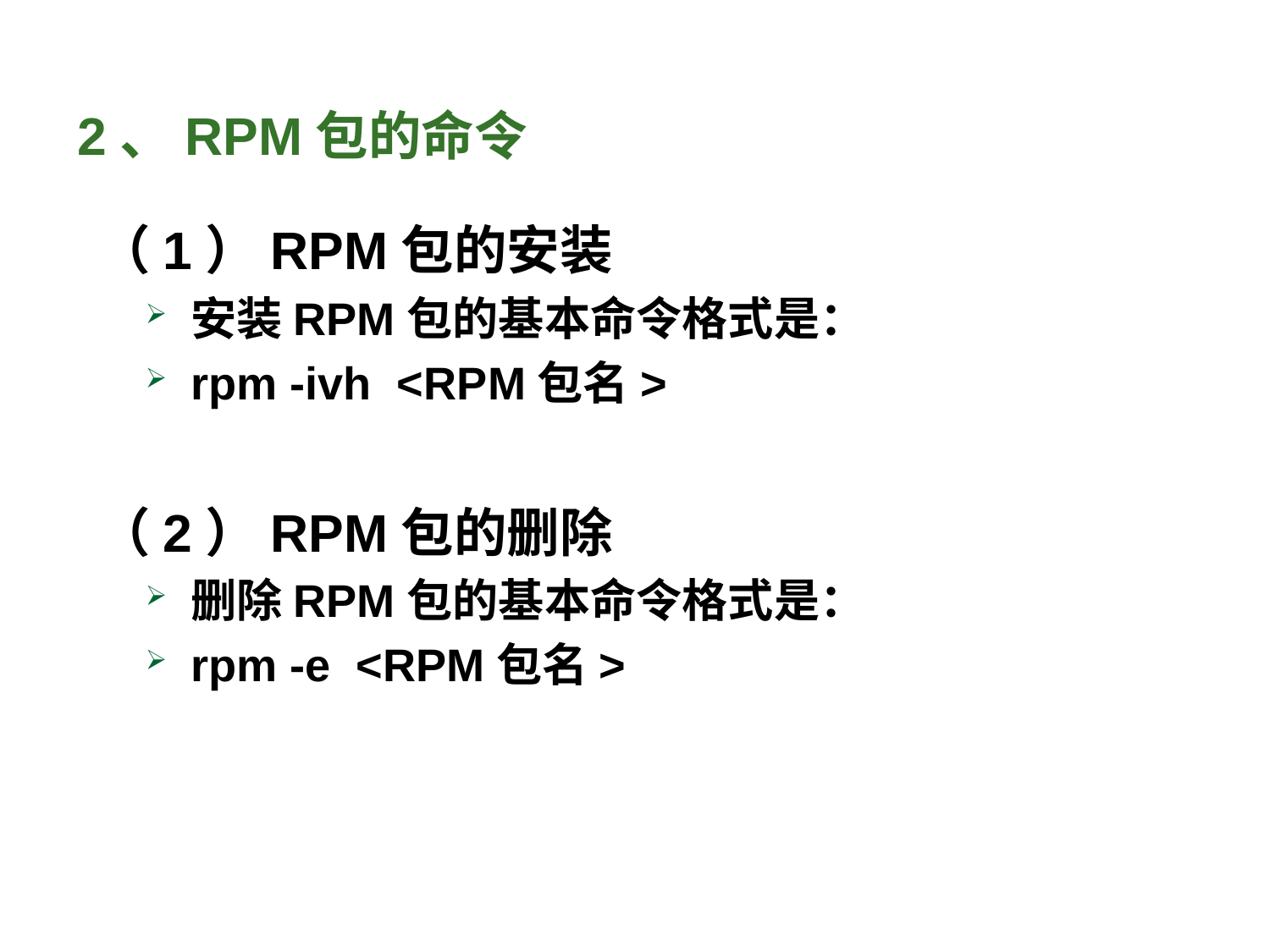

# 2、RPM包的命令
（1）RPM包的安装
安装RPM包的基本命令格式是：
rpm -ivh  <RPM包名>

（2）RPM包的删除
删除RPM包的基本命令格式是：
rpm -e  <RPM包名>